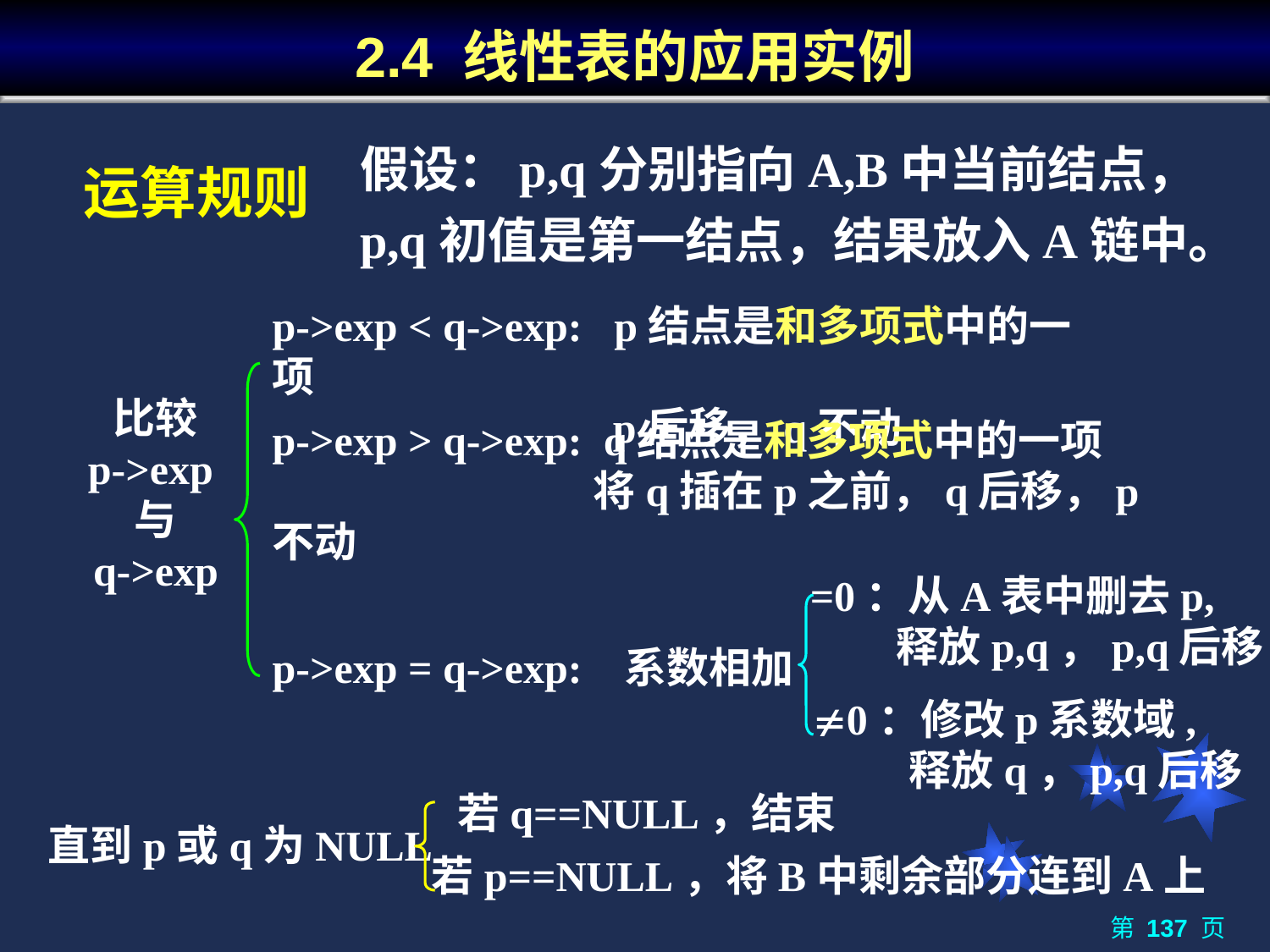

# 2.4 线性表的应用实例
假设：p,q分别指向A,B中当前结点，p,q初值是第一结点，结果放入A链中。
运算规则
p->exp < q->exp:   p结点是和多项式中的一项
　　　　　　        p后移，q不动

比较
p->exp与
q->exp
p->exp > q->exp:  q结点是和多项式中的一项
　　　　　　       将q插在p之前，q后移，p不动
=0：从A表中删去p,
        释放p,q，p,q后移

p->exp = q->exp:   系数相加
≠0：修改p系数域,
         释放q，p,q后移
 若q==NULL，结束

直到p或q为NULL
 若p==NULL，将B中剩余部分连到A上
第 137 页